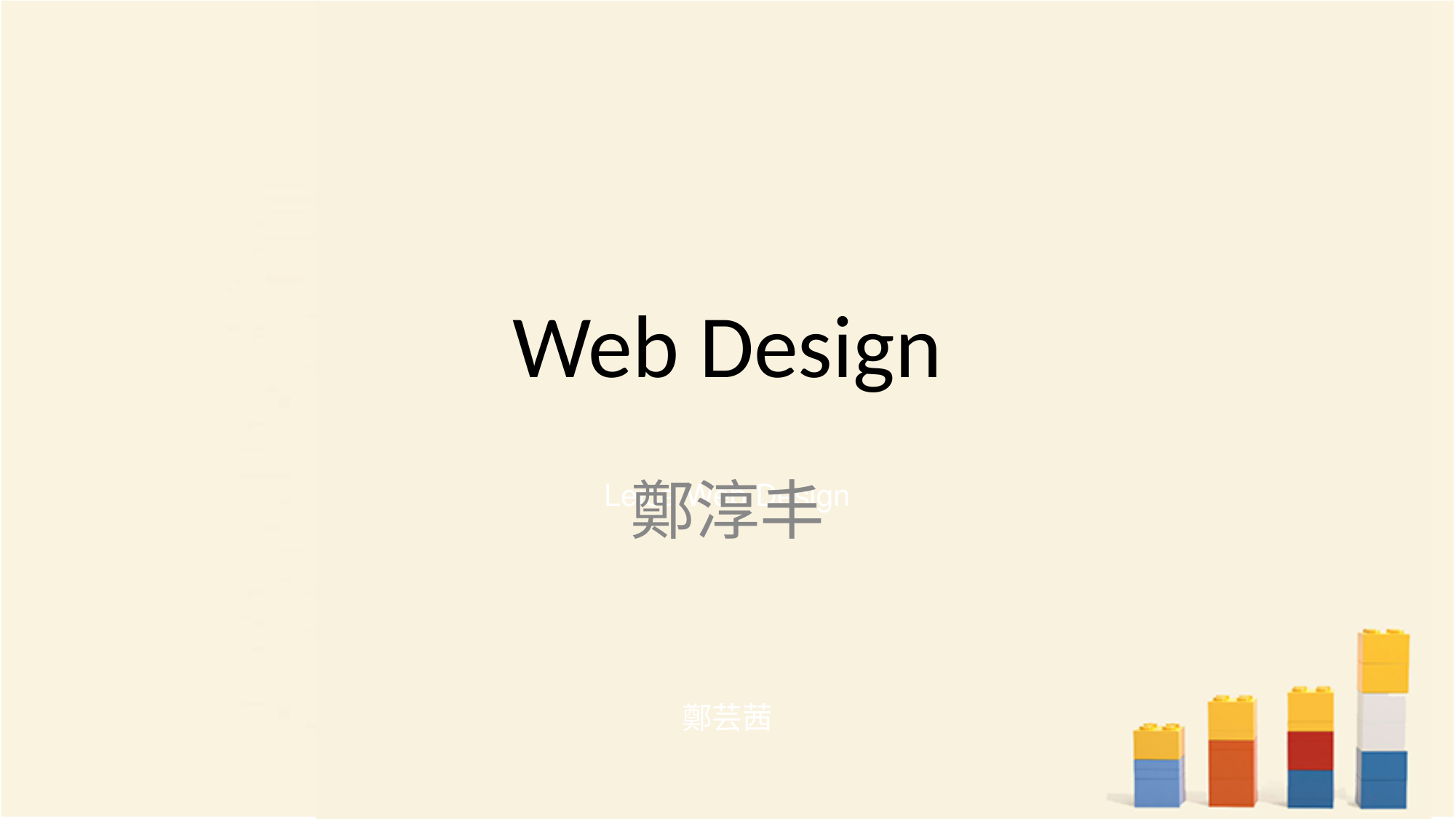

# Web Design
鄭淳丰
Leica Web Design
鄭芸茜